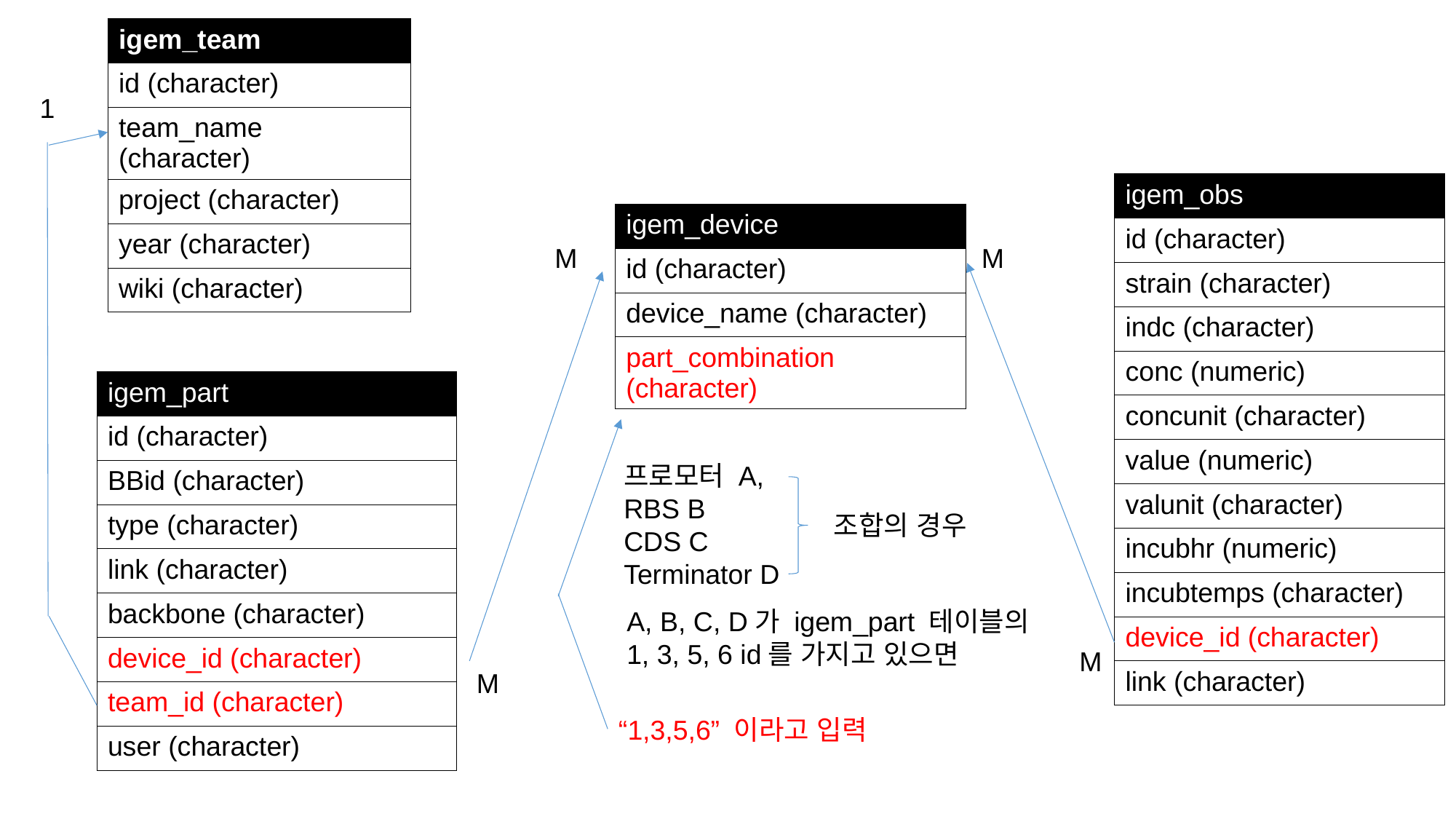

| igem\_team |
| --- |
| id (character) |
| team\_name (character) |
| project (character) |
| year (character) |
| wiki (character) |
1
| igem\_obs |
| --- |
| id (character) |
| strain (character) |
| indc (character) |
| conc (numeric) |
| concunit (character) |
| value (numeric) |
| valunit (character) |
| incubhr (numeric) |
| incubtemps (character) |
| device\_id (character) |
| link (character) |
| igem\_device |
| --- |
| id (character) |
| device\_name (character) |
| part\_combination (character) |
M
M
| igem\_part |
| --- |
| id (character) |
| BBid (character) |
| type (character) |
| link (character) |
| backbone (character) |
| device\_id (character) |
| team\_id (character) |
| user (character) |
프로모터 A,
RBS B
CDS C
Terminator D

조합의 경우
A, B, C, D가 igem_part 테이블의
1, 3, 5, 6 id를 가지고 있으면
M
M
“1,3,5,6” 이라고 입력